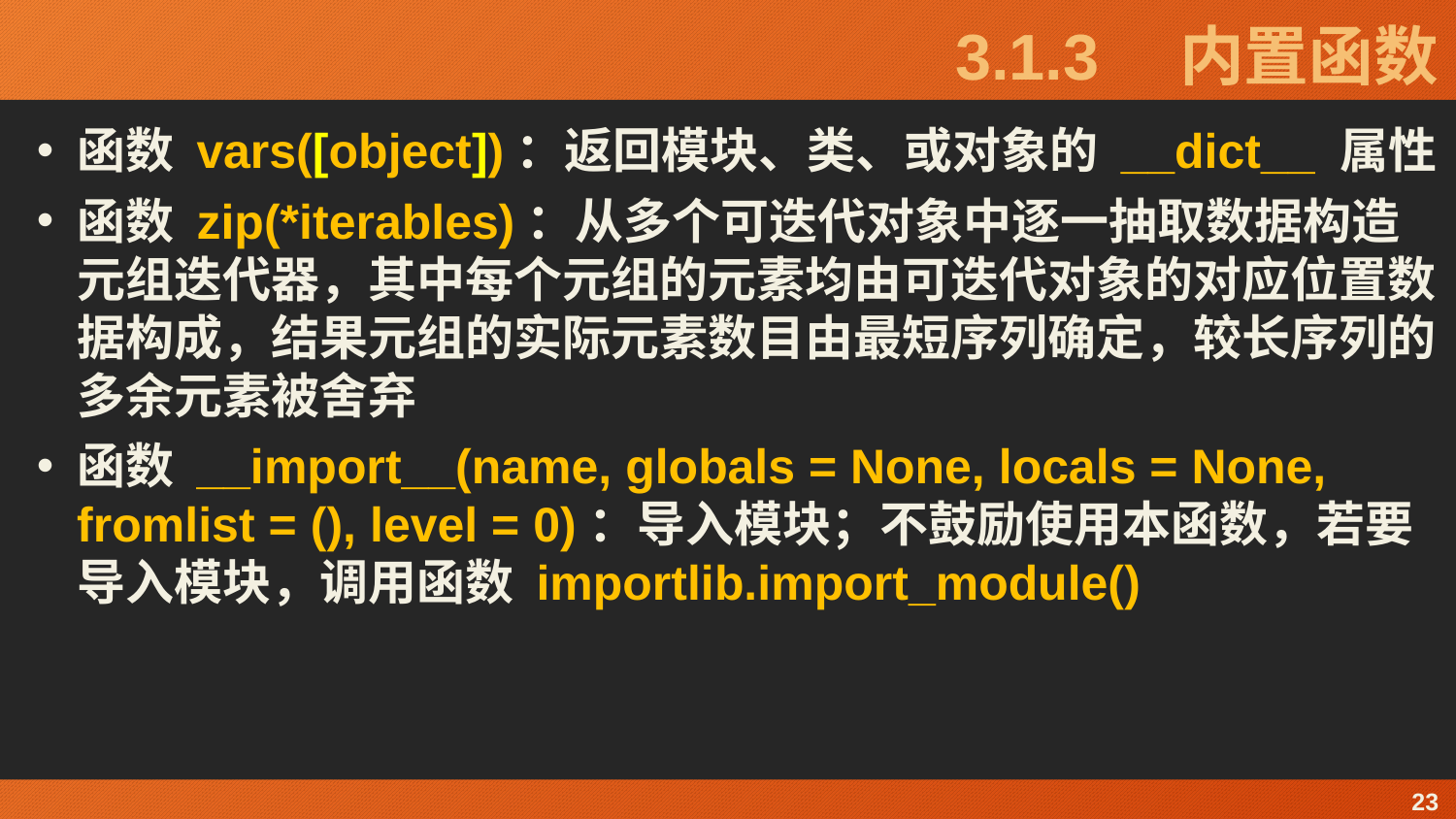

# 3.1.3　内置函数
函数 vars([object])：返回模块、类、或对象的 __dict__ 属性
函数 zip(*iterables)：从多个可迭代对象中逐一抽取数据构造元组迭代器，其中每个元组的元素均由可迭代对象的对应位置数据构成，结果元组的实际元素数目由最短序列确定，较长序列的多余元素被舍弃
函数 __import__(name, globals = None, locals = None, fromlist = (), level = 0)：导入模块；不鼓励使用本函数，若要导入模块，调用函数 importlib.import_module()
23